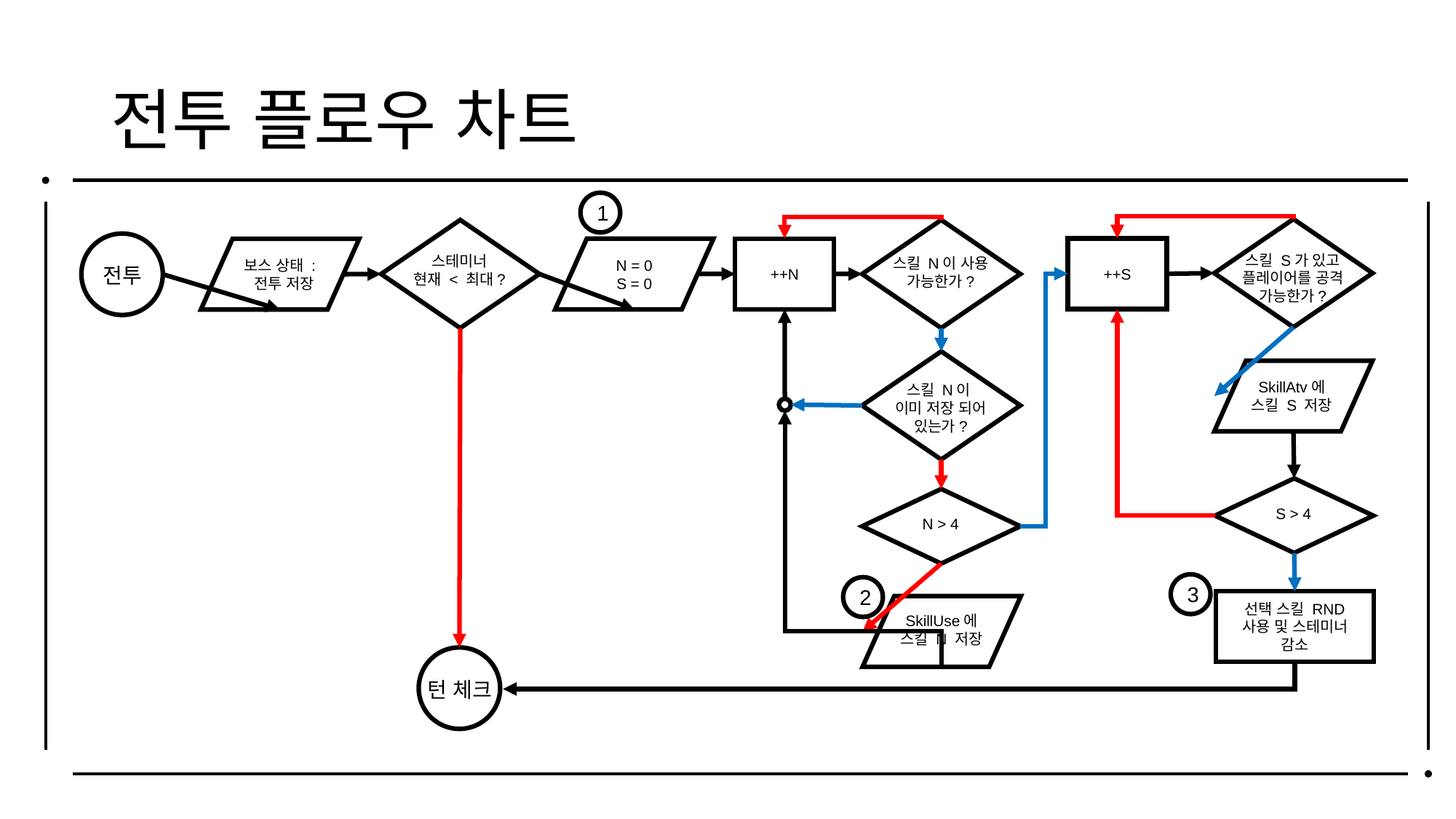

# 전투 플로우 차트
1

++S
N = 0
S = 0
++N
보스 상태 :
 전투 저장
스킬 S가 있고
플레이어를 공격
가능한가?
스테미너
현재 < 최대?
스킬 N이 사용
가능한가?
전투

SkillAtv에
스킬 S 저장
스킬 N이
이미 저장 되어
있는가?

S > 4
N > 4
3
2
선택 스킬 RND
사용 및 스테미너
감소

SkillUse에
스킬 N 저장

턴 체크
대기 -> 이동 가능 지역으로 이동 -> 발견 여부? -> 추격 상태로 이동